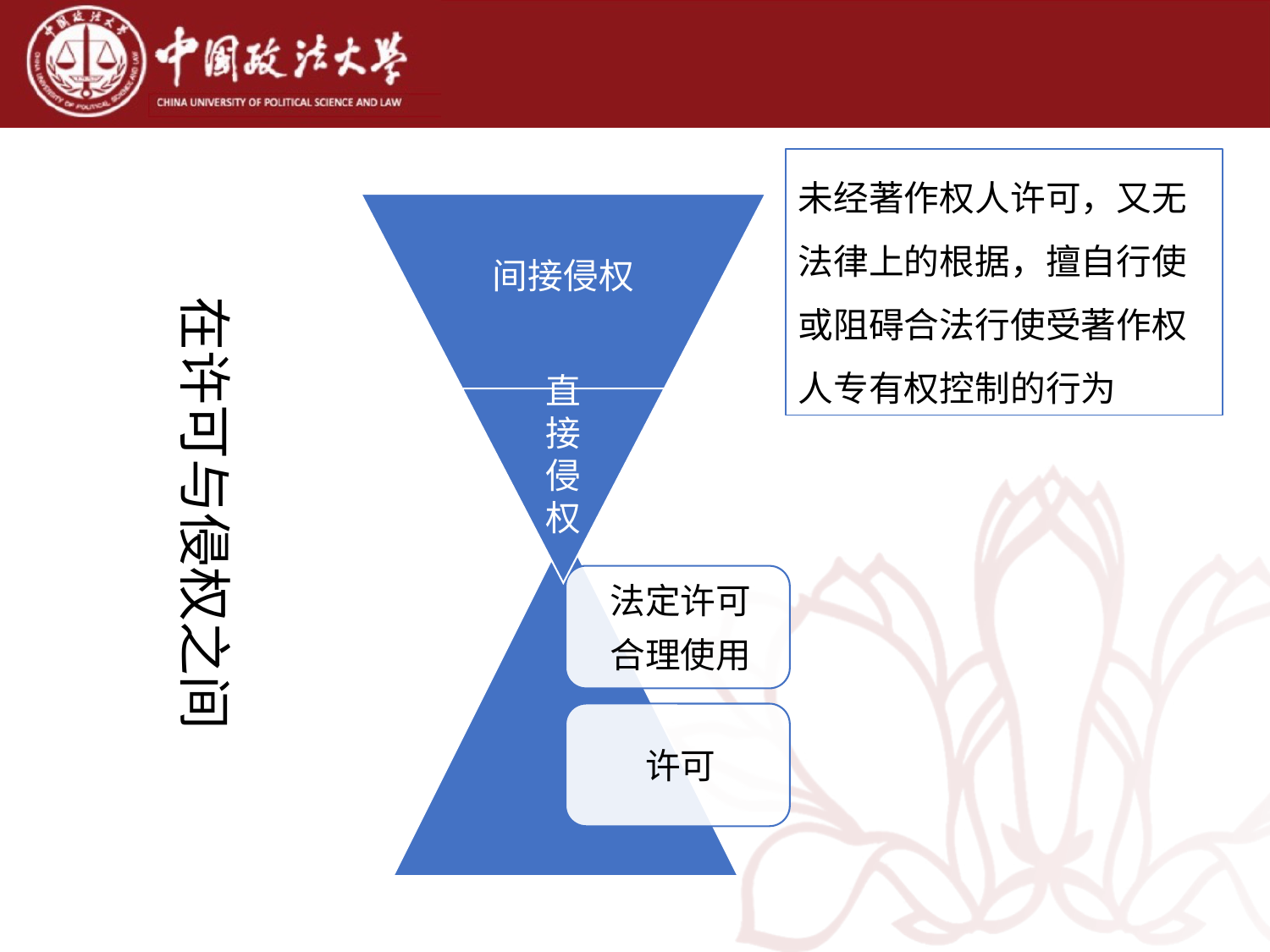

未经著作权人许可，又无法律上的根据，擅自行使或阻碍合法行使受著作权人专有权控制的行为
间接侵权
直接侵权
# 在许可与侵权之间
法定许可
合理使用
许可